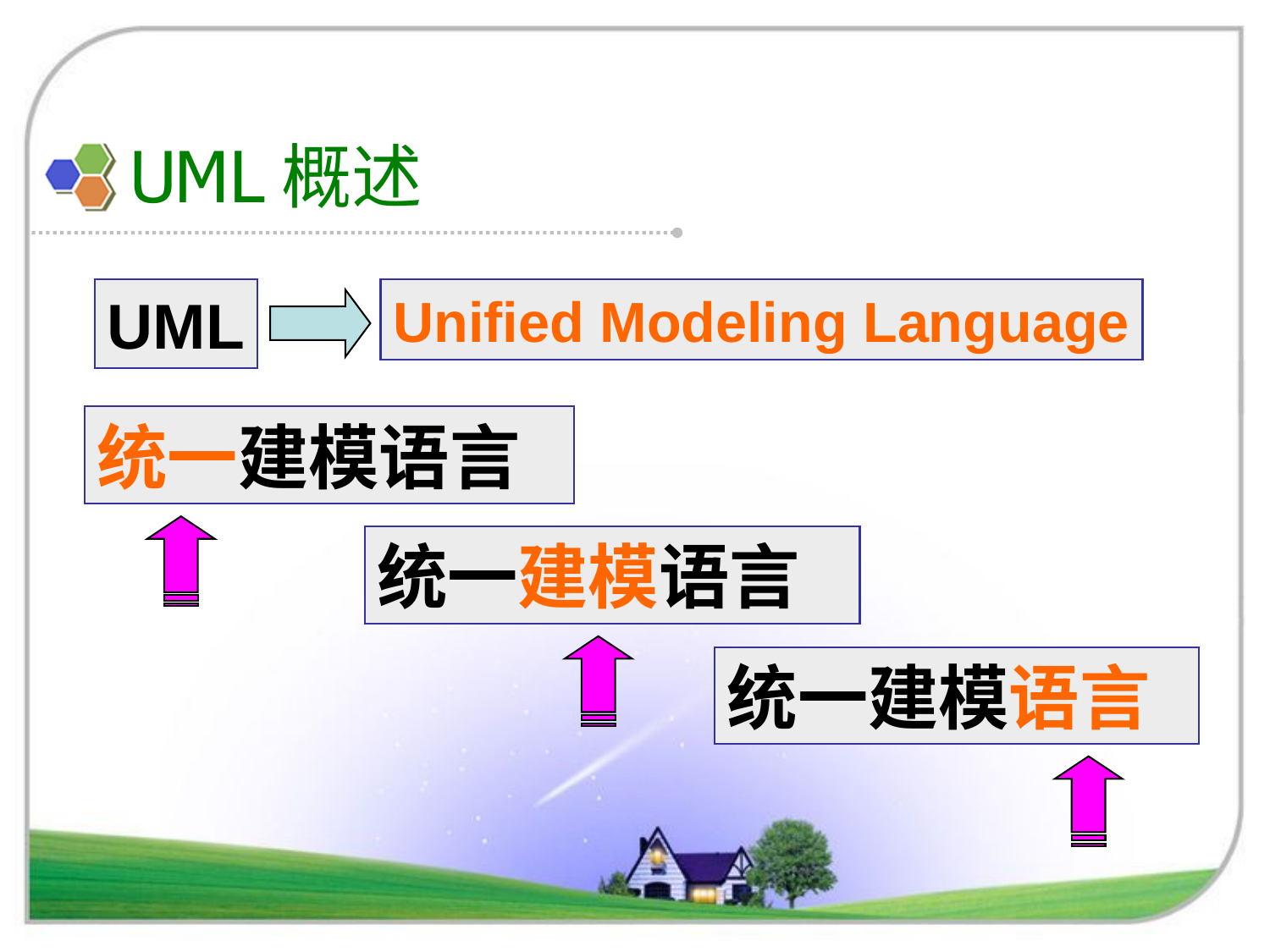

# UML概述
UML
Unified Modeling Language

统一建模语言
统一建模语言

统一建模语言